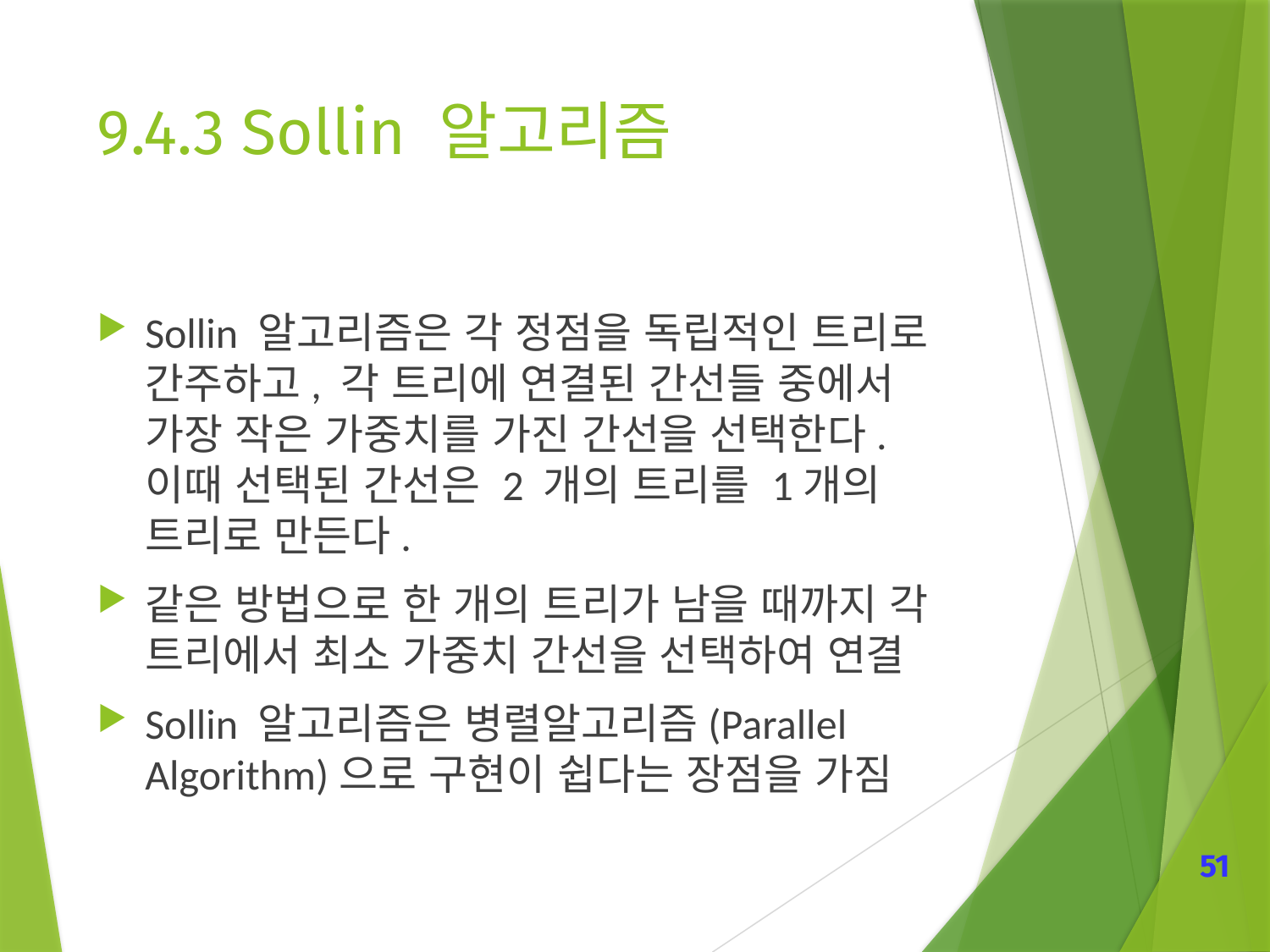

# 9.4.3 Sollin 알고리즘
Sollin 알고리즘은 각 정점을 독립적인 트리로 간주하고, 각 트리에 연결된 간선들 중에서 가장 작은 가중치를 가진 간선을 선택한다. 이때 선택된 간선은 2 개의 트리를 1개의 트리로 만든다.
같은 방법으로 한 개의 트리가 남을 때까지 각 트리에서 최소 가중치 간선을 선택하여 연결
Sollin 알고리즘은 병렬알고리즘(Parallel Algorithm)으로 구현이 쉽다는 장점을 가짐
51